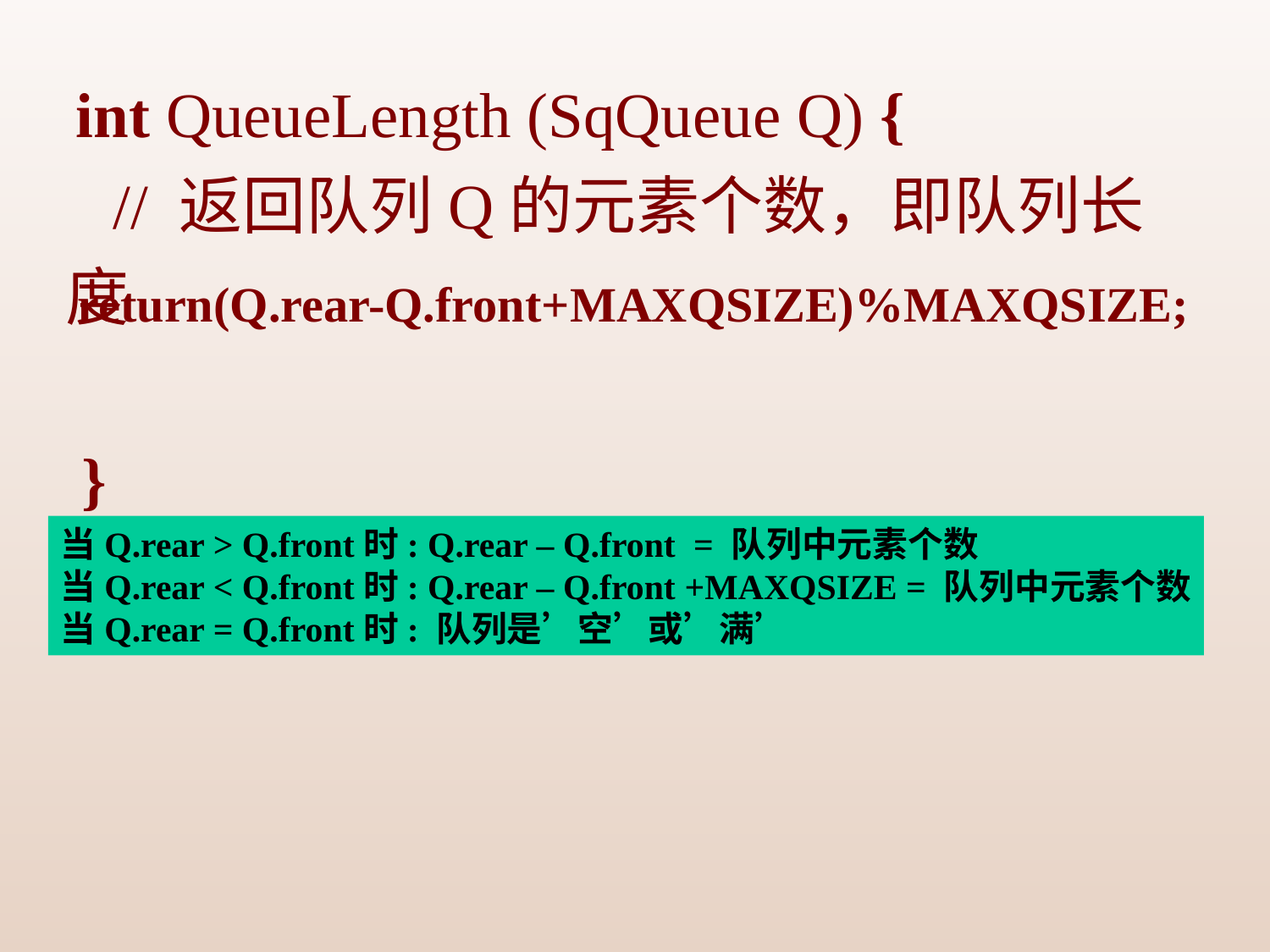

int QueueLength (SqQueue Q) {
   // 返回队列Q的元素个数，即队列长度

 }
return(Q.rear-Q.front+MAXQSIZE)%MAXQSIZE;
当Q.rear > Q.front时: Q.rear – Q.front  = 队列中元素个数
当Q.rear < Q.front时: Q.rear – Q.front +MAXQSIZE = 队列中元素个数
当Q.rear = Q.front时: 队列是’空’或’满’